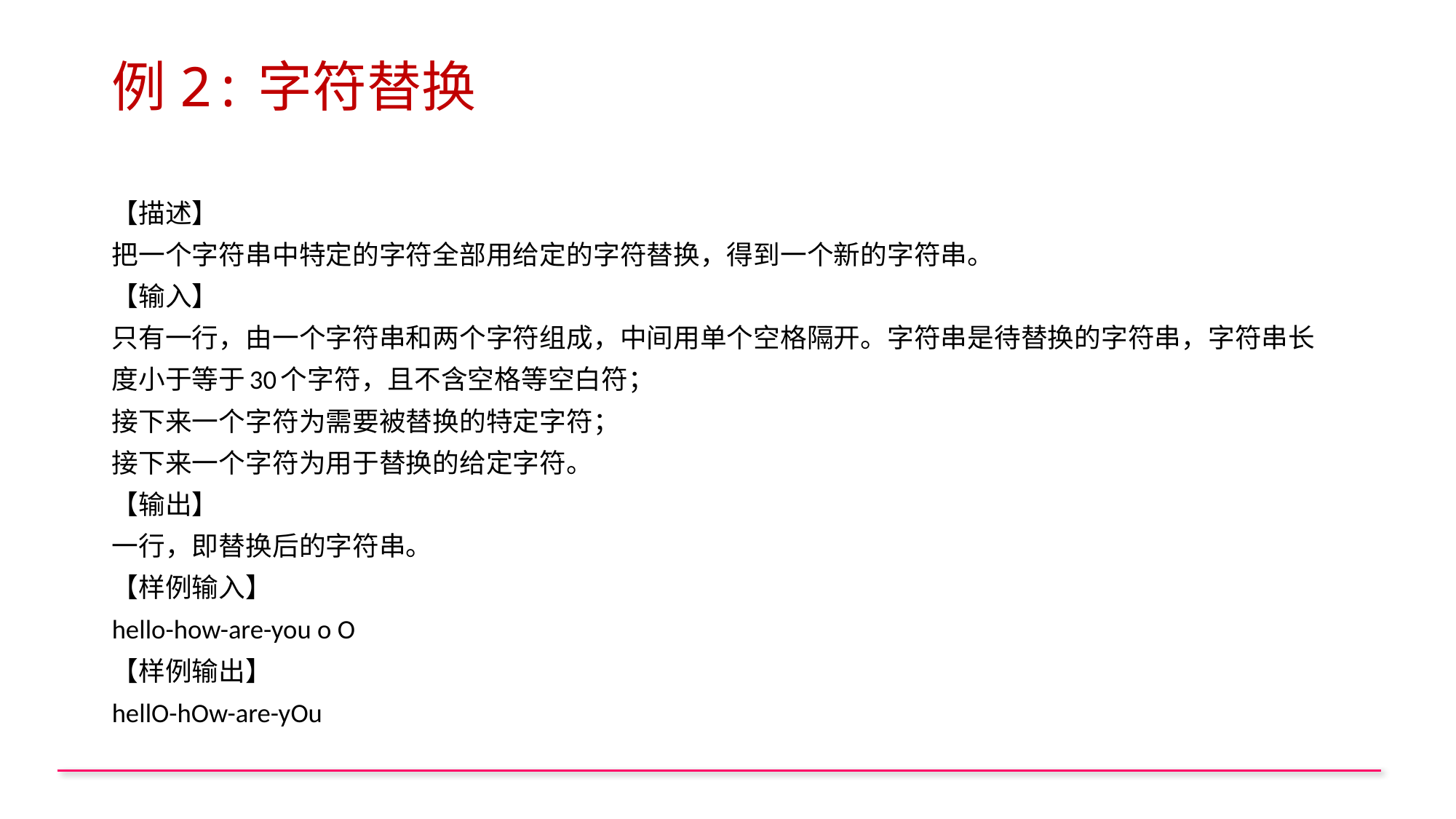

# 例2:字符替换
【描述】
把一个字符串中特定的字符全部用给定的字符替换，得到一个新的字符串。
【输入】
只有一行，由一个字符串和两个字符组成，中间用单个空格隔开。字符串是待替换的字符串，字符串长度小于等于30个字符，且不含空格等空白符；
接下来一个字符为需要被替换的特定字符；
接下来一个字符为用于替换的给定字符。
【输出】
一行，即替换后的字符串。
【样例输入】
hello-how-are-you o O
【样例输出】
hellO-hOw-are-yOu